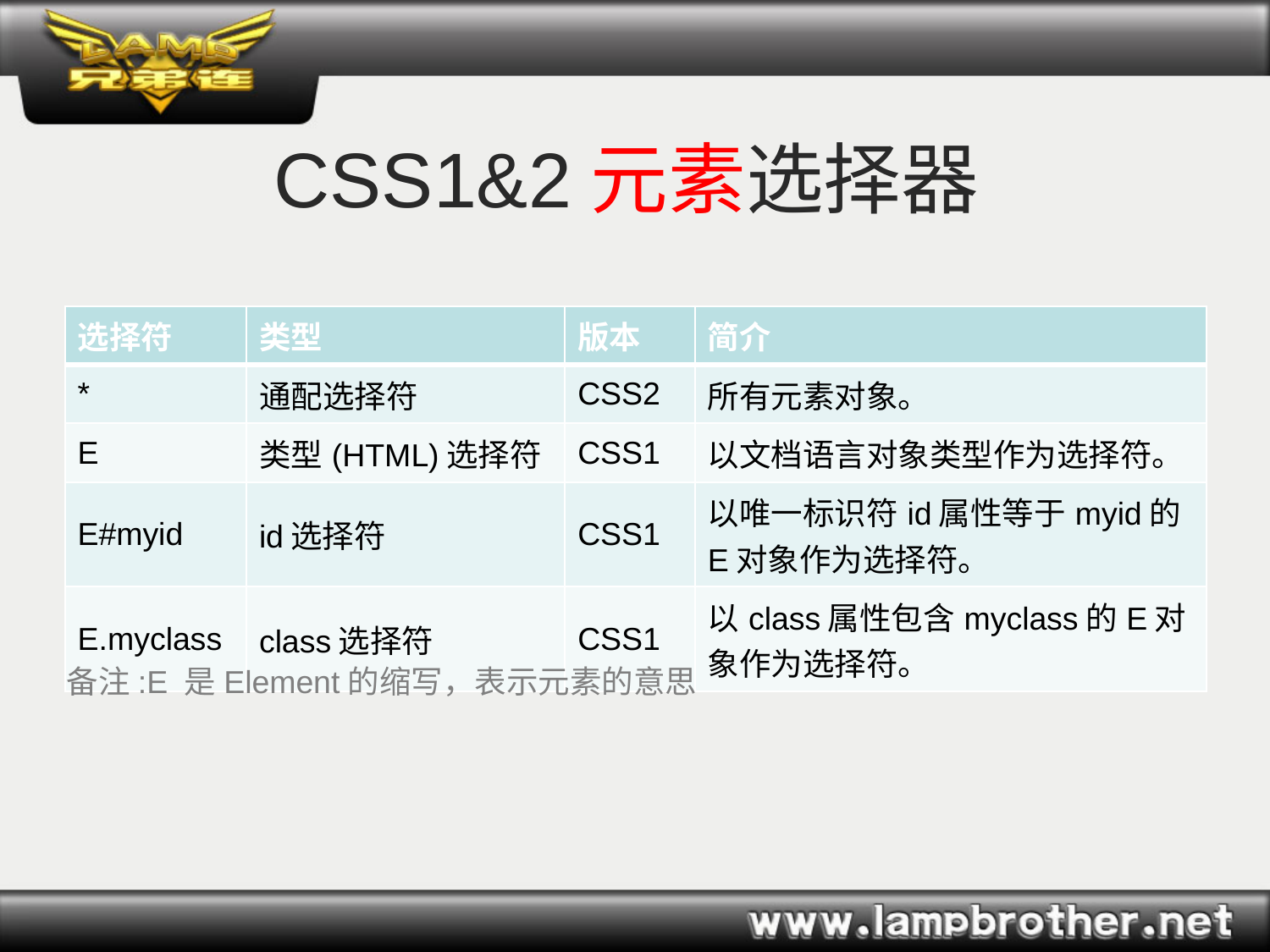

# CSS1&2元素选择器
| 选择符 | 类型 | 版本 | 简介 |
| --- | --- | --- | --- |
| \* | 通配选择符 | CSS2 | 所有元素对象。 |
| E | 类型(HTML)选择符 | CSS1 | 以文档语言对象类型作为选择符。 |
| E#myid | id选择符 | CSS1 | 以唯一标识符id属性等于myid的E对象作为选择符。 |
| E.myclass | class选择符 | CSS1 | 以class属性包含myclass的E对象作为选择符。 |
备注:E 是Element的缩写，表示元素的意思